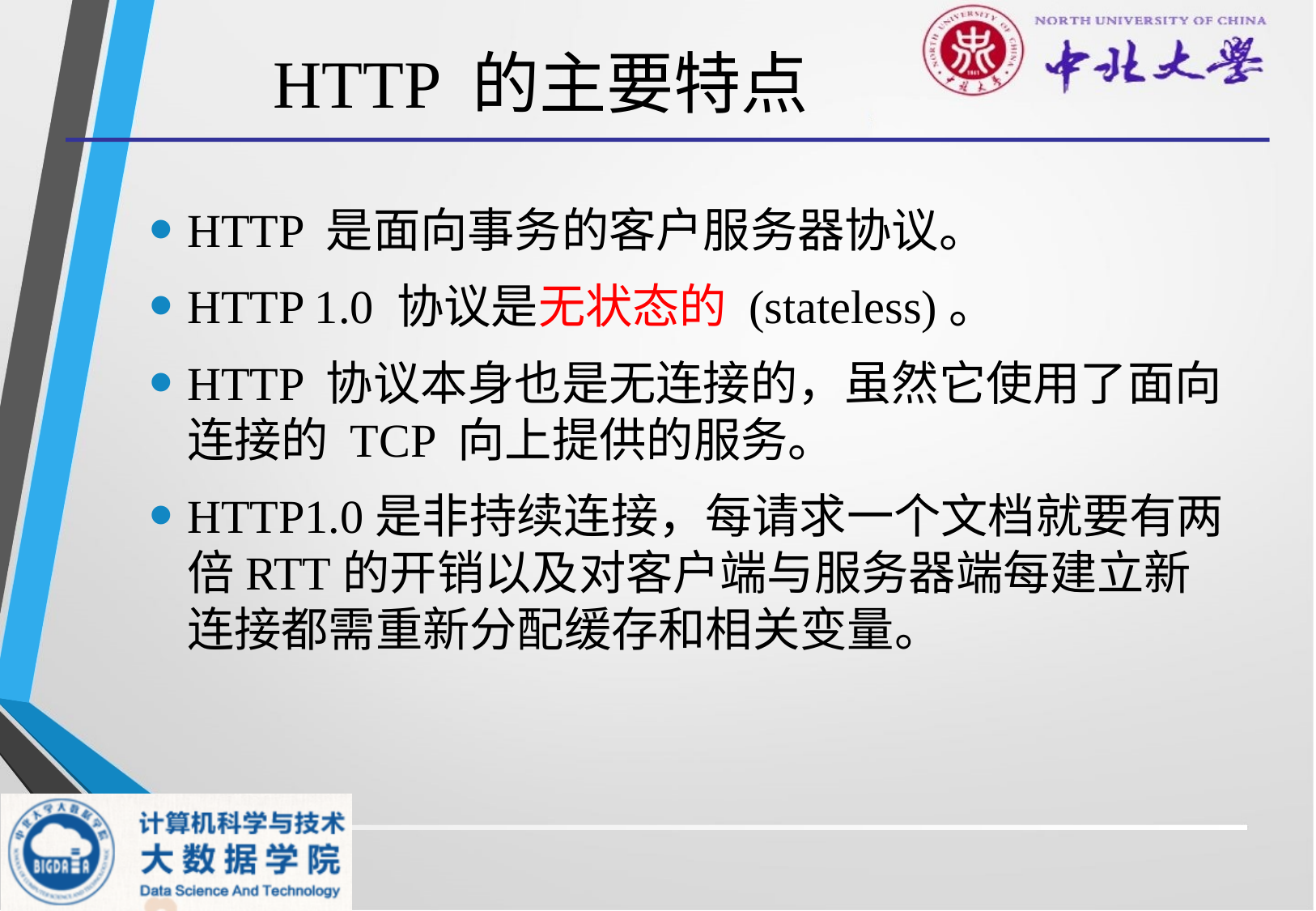

# HTTP 的主要特点
HTTP 是面向事务的客户服务器协议。
HTTP 1.0 协议是无状态的 (stateless)。
HTTP 协议本身也是无连接的，虽然它使用了面向连接的 TCP 向上提供的服务。
HTTP1.0是非持续连接，每请求一个文档就要有两倍RTT的开销以及对客户端与服务器端每建立新连接都需重新分配缓存和相关变量。
27